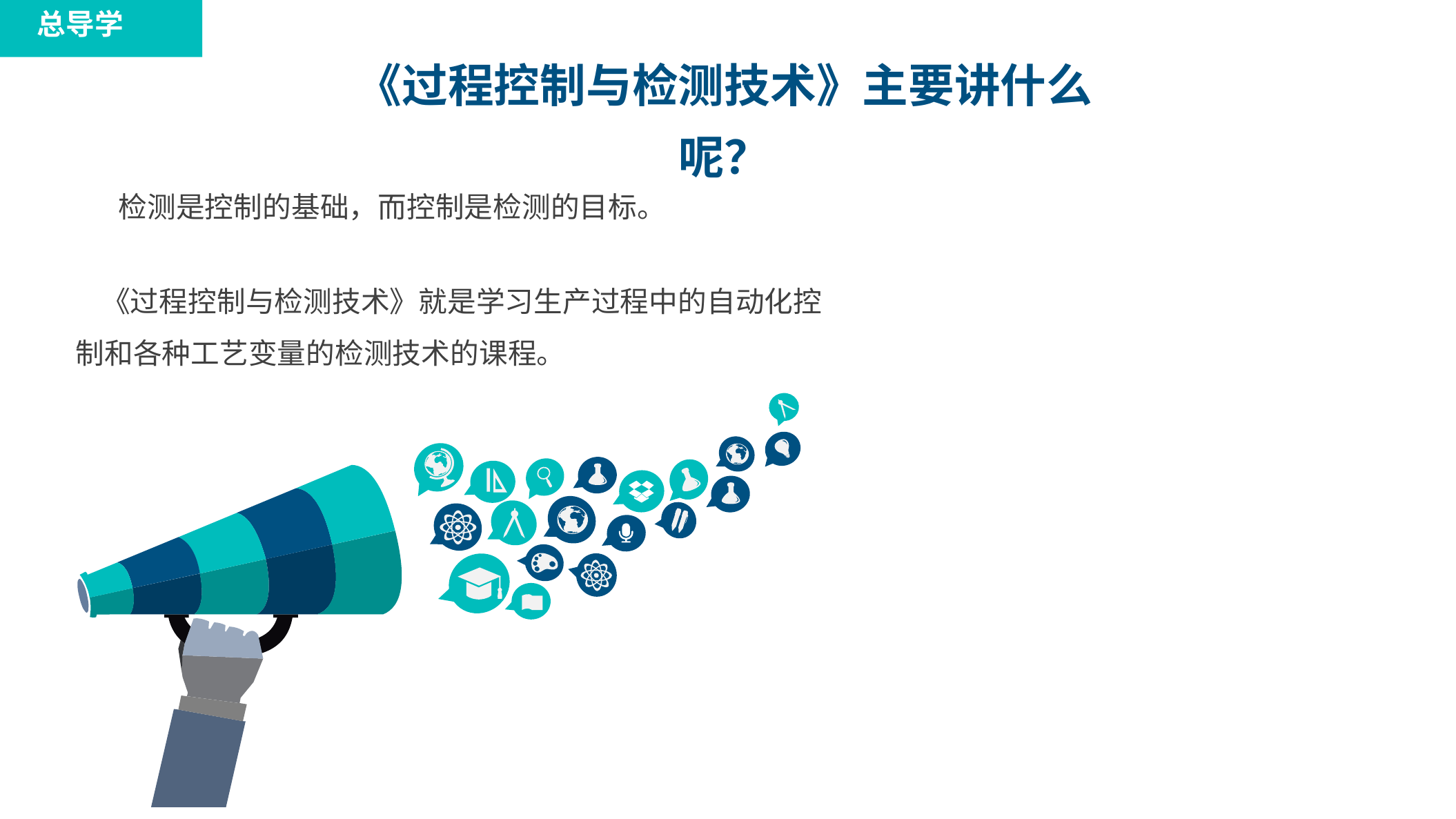

总导学
《过程控制与检测技术》主要讲什么呢？
    检测是控制的基础，而控制是检测的目标。

   《过程控制与检测技术》就是学习生产过程中的自动化控制和各种工艺变量的检测技术的课程。